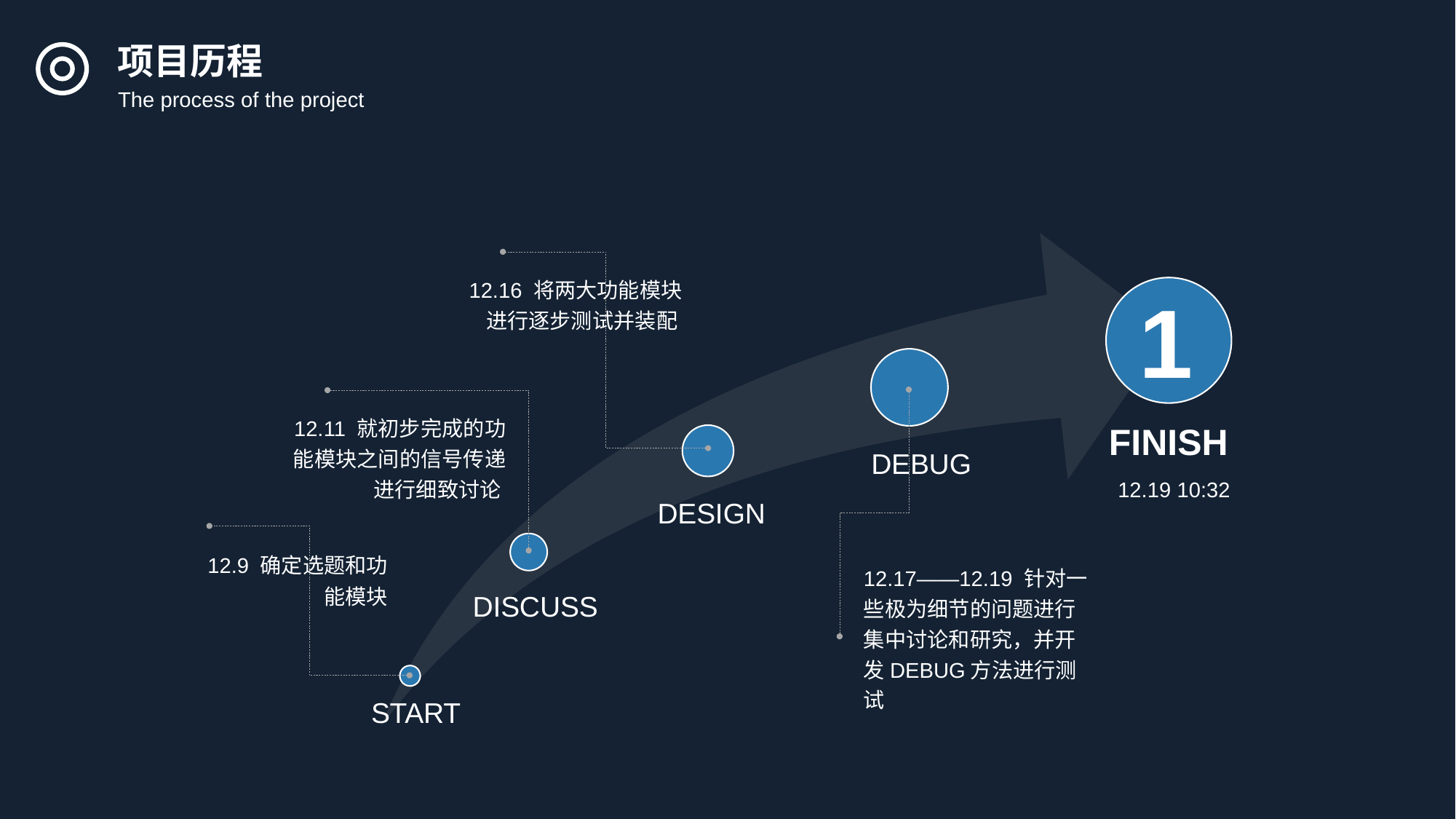

项目历程

The process of the project

1
12.16 将两大功能模块进行逐步测试并装配

FINISH

DEBUG
12.11 就初步完成的功能模块之间的信号传递进行细致讨论

DESIGN
12.19 10:32

DISCUSS
12.9 确定选题和功能模块
12.17——12.19 针对一些极为细节的问题进行集中讨论和研究，并开发DEBUG方法进行测试

START